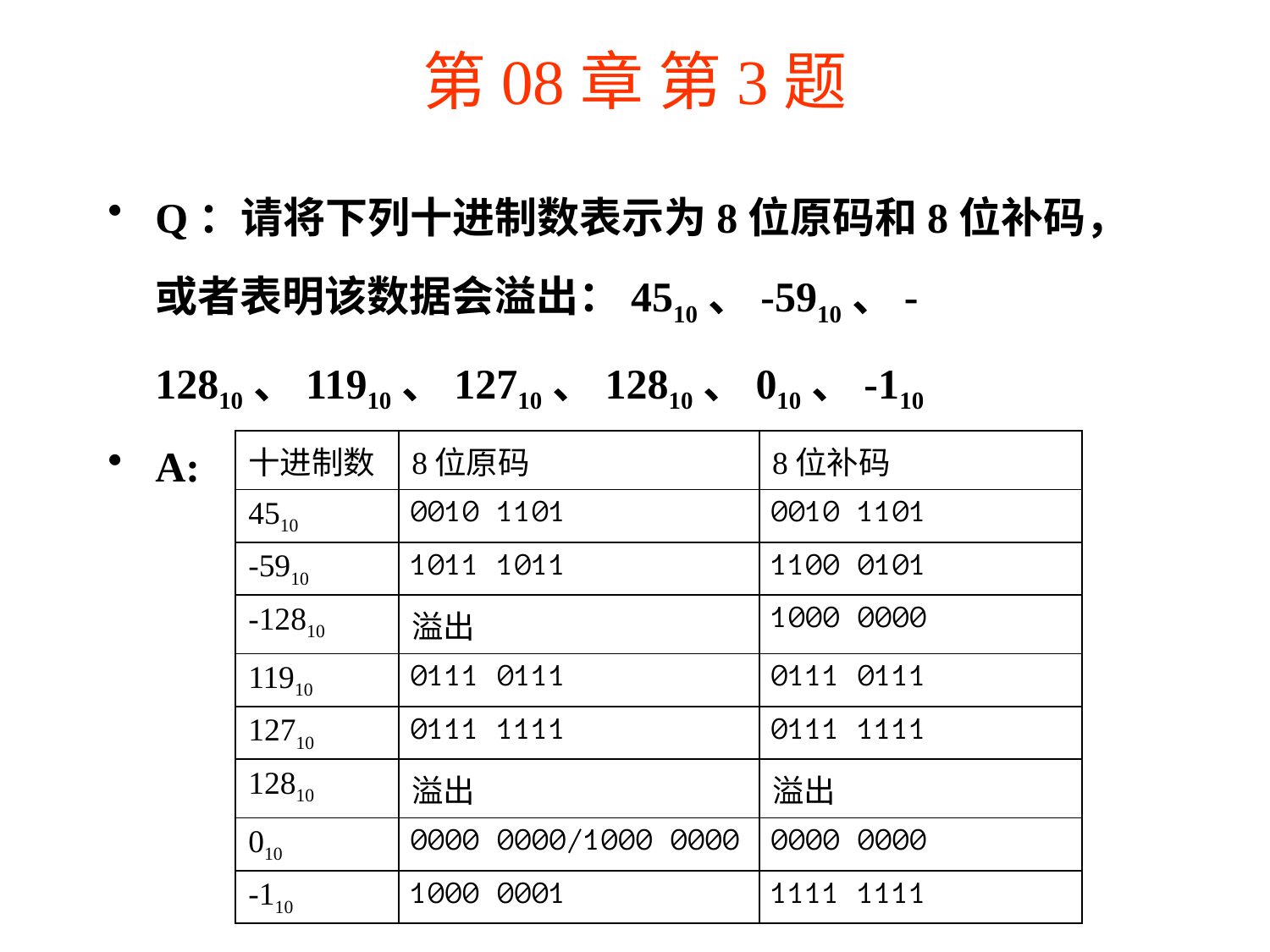

# 第08章 第3题
Q：请将下列十进制数表示为8位原码和8位补码，或者表明该数据会溢出：4510、-5910、-12810、11910、12710、12810、010、-110
A:
| 十进制数 | 8位原码 | 8位补码 |
| --- | --- | --- |
| 4510 | 0010 1101 | 0010 1101 |
| -5910 | 1011 1011 | 1100 0101 |
| -12810 | 溢出 | 1000 0000 |
| 11910 | 0111 0111 | 0111 0111 |
| 12710 | 0111 1111 | 0111 1111 |
| 12810 | 溢出 | 溢出 |
| 010 | 0000 0000/1000 0000 | 0000 0000 |
| -110 | 1000 0001 | 1111 1111 |